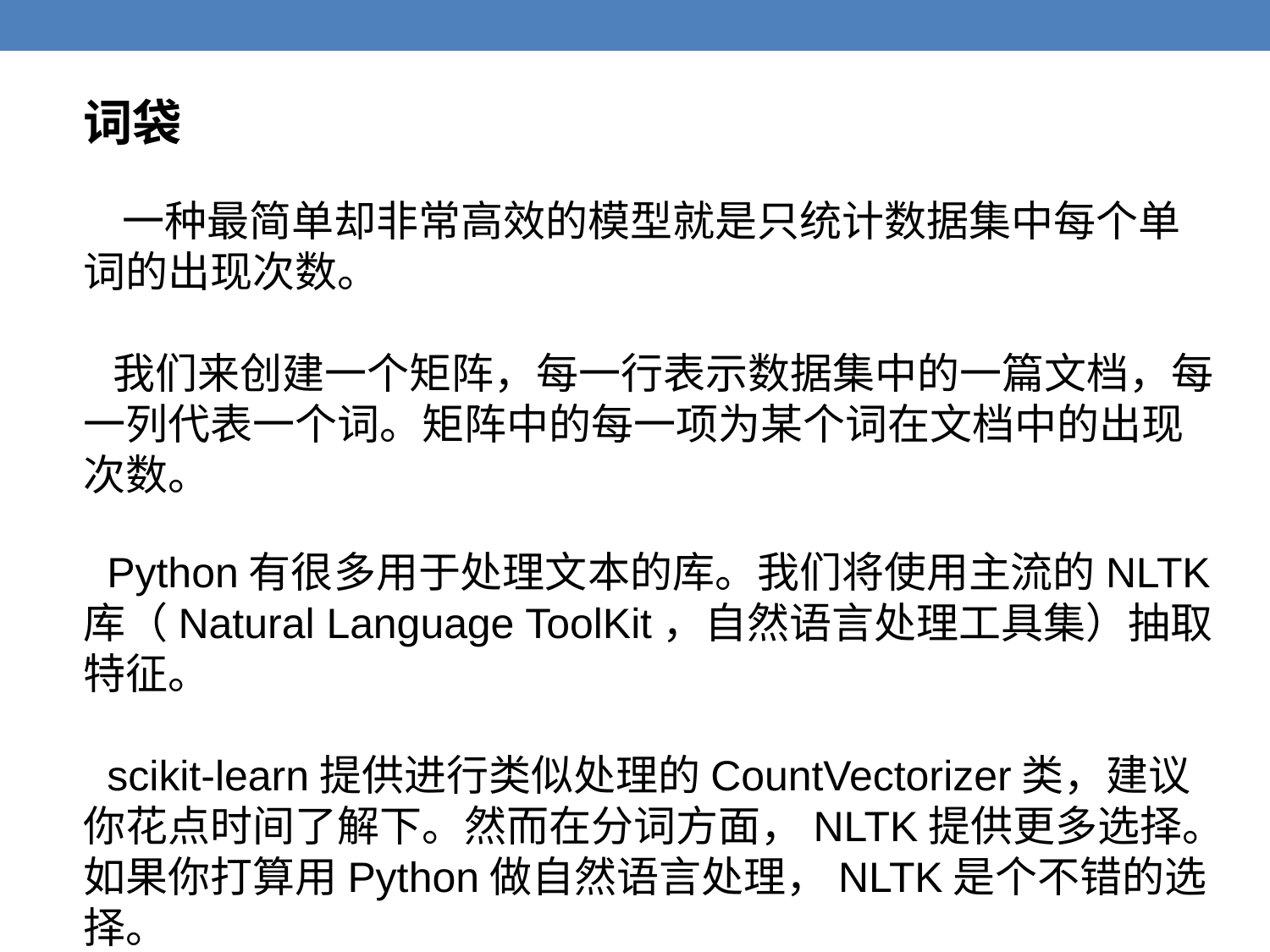

词袋
   一种最简单却非常高效的模型就是只统计数据集中每个单词的出现次数。

  我们来创建一个矩阵，每一行表示数据集中的一篇文档，每一列代表一个词。矩阵中的每一项为某个词在文档中的出现次数。
  Python有很多用于处理文本的库。我们将使用主流的NLTK库（Natural Language ToolKit，自然语言处理工具集）抽取特征。

  scikit-learn提供进行类似处理的CountVectorizer类，建议你花点时间了解下。然而在分词方面，NLTK提供更多选择。如果你打算用Python做自然语言处理，NLTK是个不错的选择。